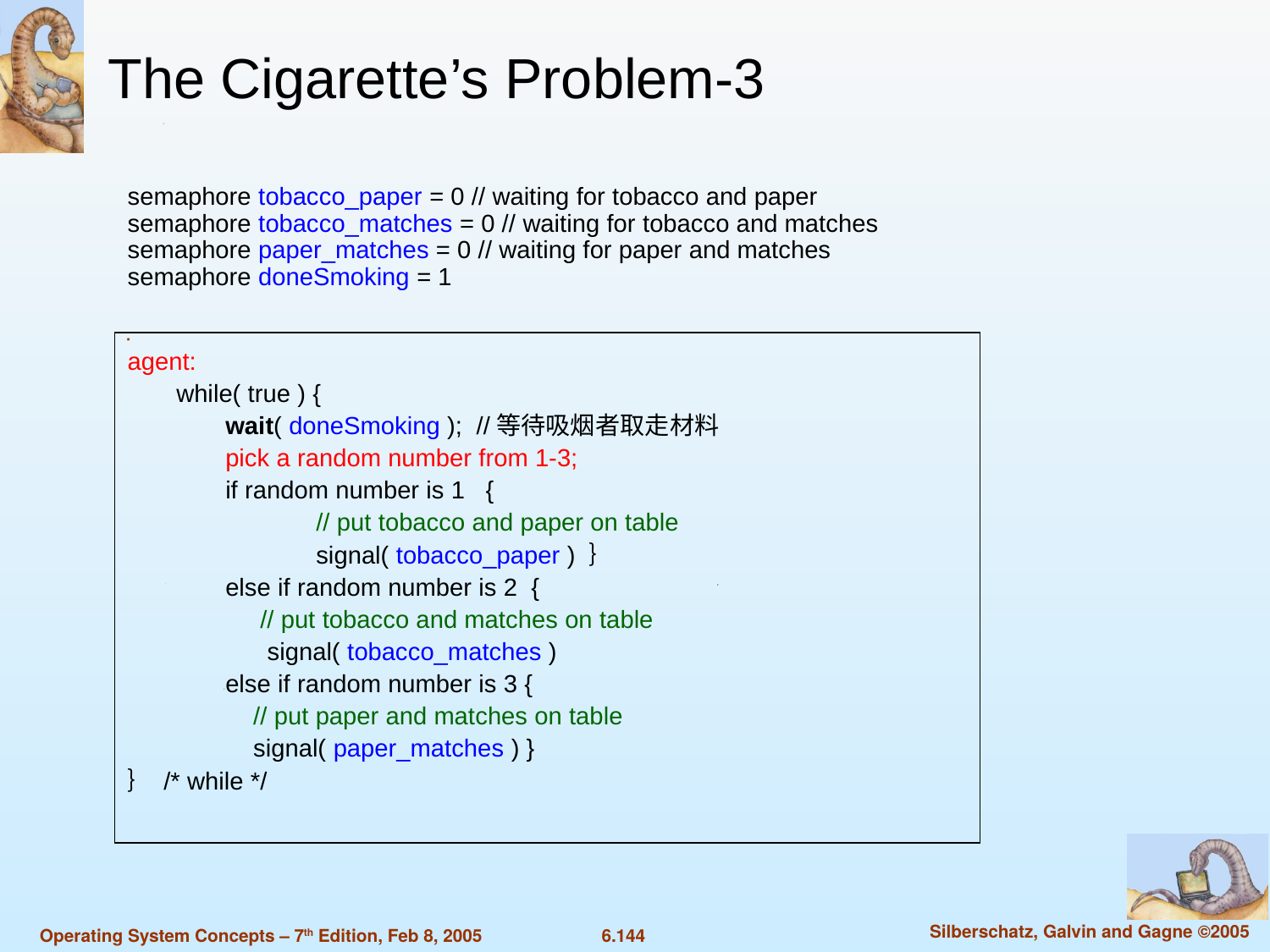

The Cigarette’s Problem-3
semaphore tobacco_paper = 0 // waiting for tobacco and paper
semaphore tobacco_matches = 0 // waiting for tobacco and matches
semaphore paper_matches = 0 // waiting for paper and matches
semaphore doneSmoking = 1

agent:
       while( true ) {
              wait( doneSmoking );  //等待吸烟者取走材料
              pick a random number from 1-3;
              if random number is 1   {
       	  // put tobacco and paper on table
       	  signal( tobacco_paper ) ｝
              else if random number is 2  {
                   // put tobacco and matches on table
                    signal( tobacco_matches )
              else if random number is 3 {
                  // put paper and matches on table
                  signal( paper_matches ) }
｝ /* while */